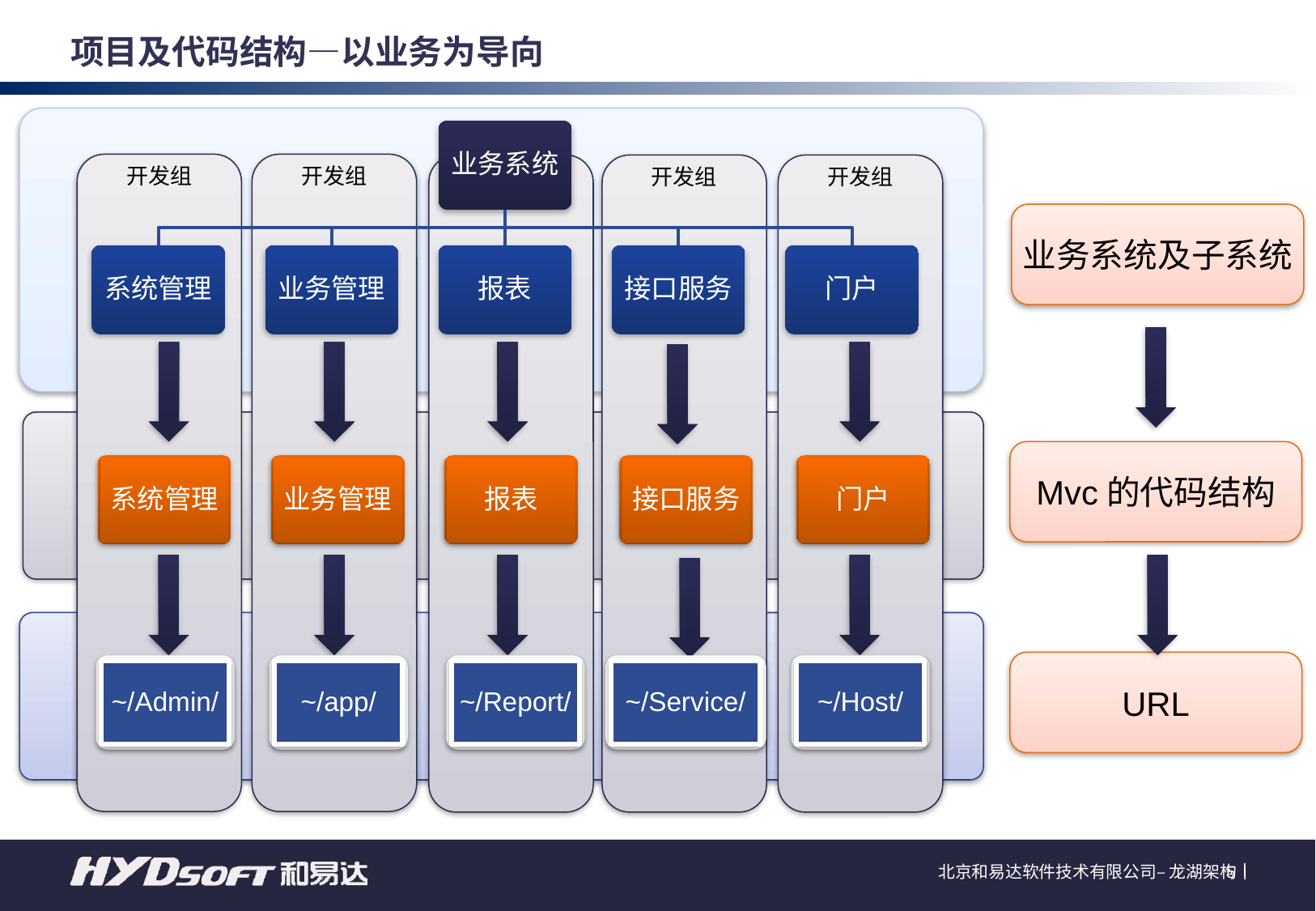

项目及代码结构—以业务为导向

业务系统
系统管理
业务管理
报表
接口服务
门户
开发组
开发组
开发组
开发组
开发组
业务系统及子系统

Mvc的代码结构

系统管理

业务管理

报表

接口服务

门户

URL

~/Admin/

~/app/

~/Report/

~/Service/

~/Host/